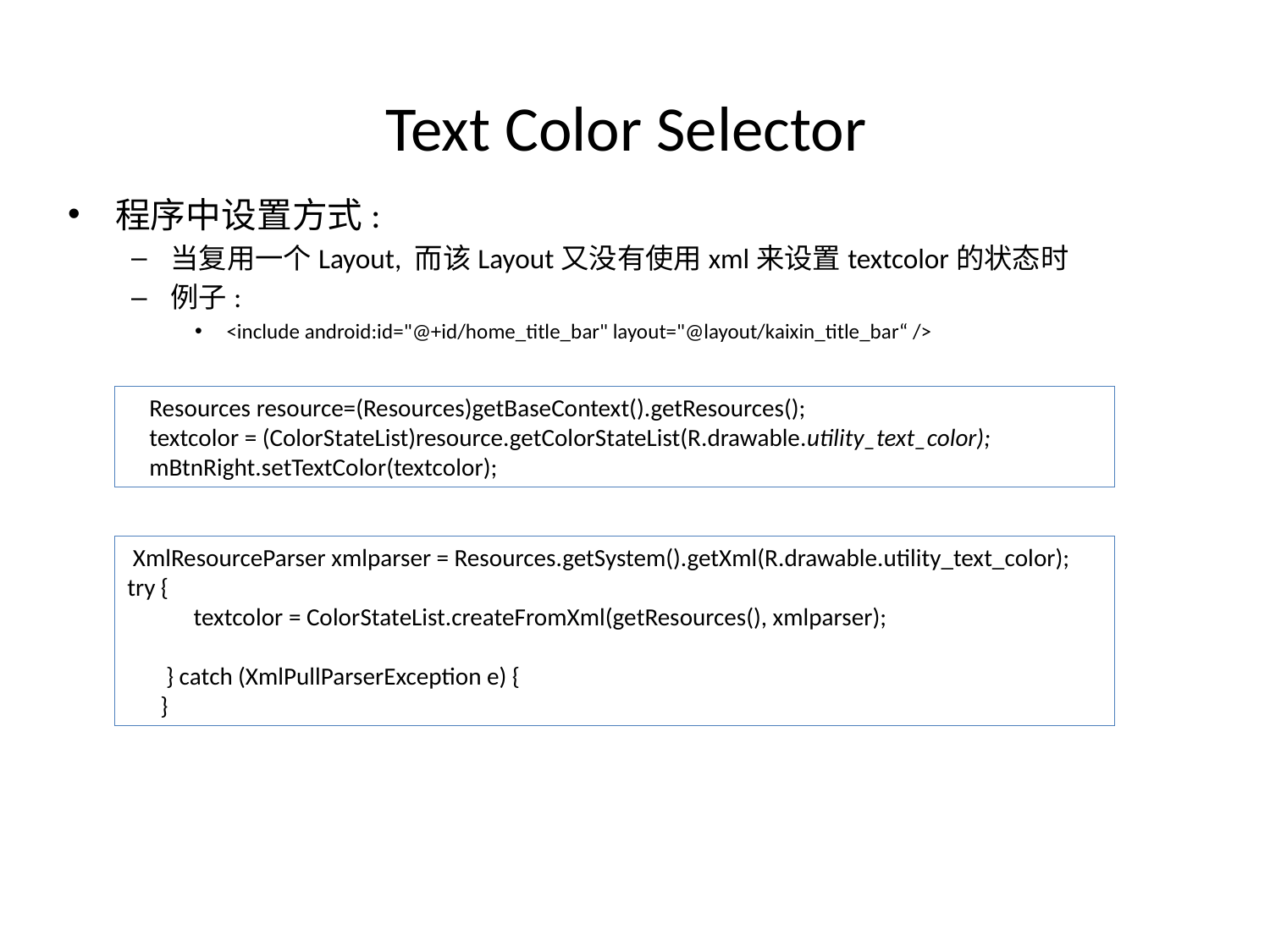

# Text Color Selector
程序中设置方式:
当复用一个Layout, 而该Layout又没有使用xml来设置textcolor的状态时
例子:
<include android:id="@+id/home_title_bar" layout="@layout/kaixin_title_bar“ />

    Resources resource=(Resources)getBaseContext().getResources();
    textcolor = (ColorStateList)resource.getColorStateList(R.drawable.utility_text_color);
    mBtnRight.setTextColor(textcolor);
 XmlResourceParser xmlparser = Resources.getSystem().getXml(R.drawable.utility_text_color);
try {
            textcolor = ColorStateList.createFromXml(getResources(), xmlparser);

       } catch (XmlPullParserException e) {
      }